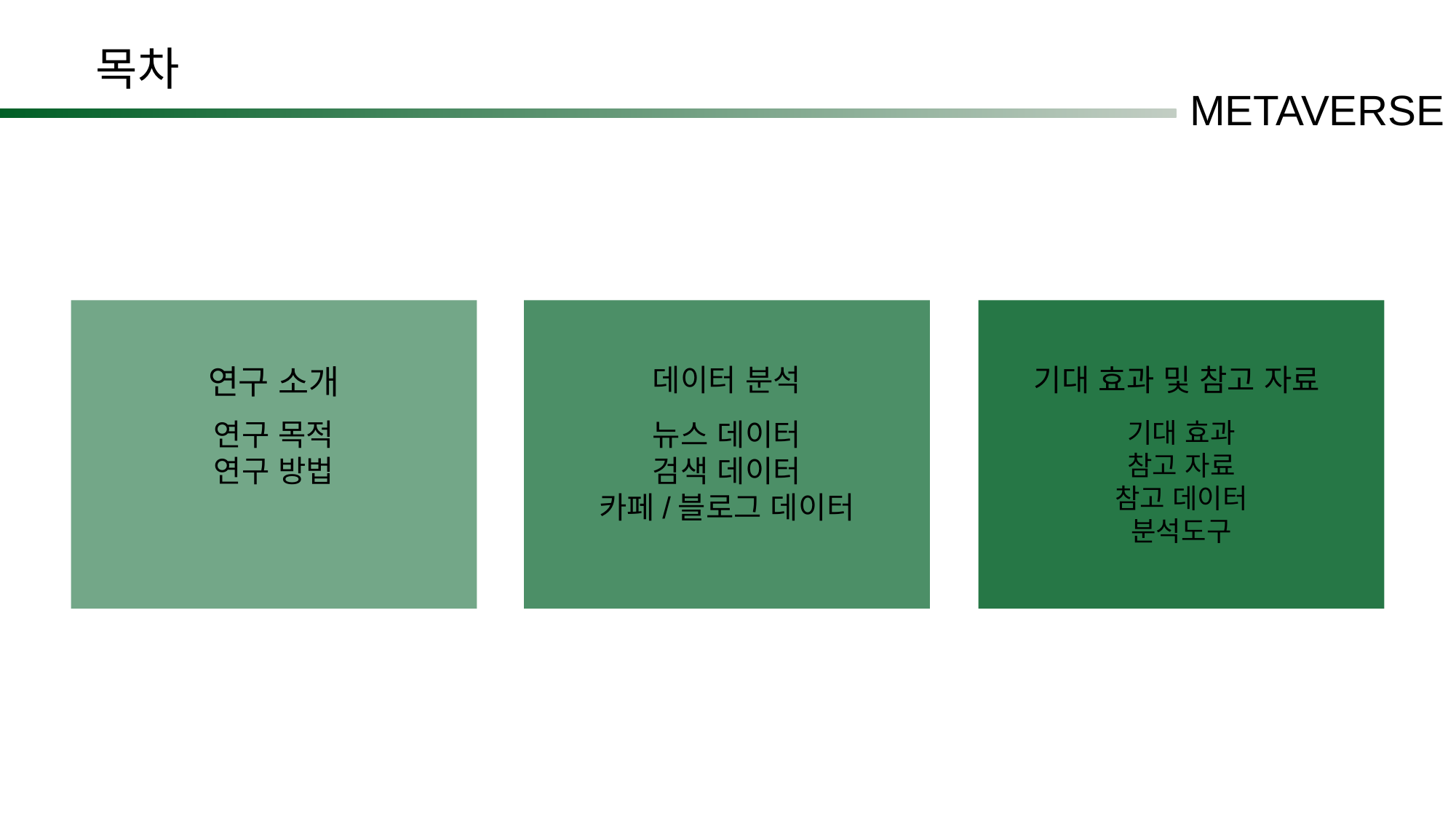

목차
METAVERSE

연구 소개
데이터 분석
기대 효과 및 참고 자료
연구 목적
연구 방법
뉴스 데이터
검색 데이터
카페/블로그 데이터
기대 효과
참고 자료
참고 데이터
분석도구